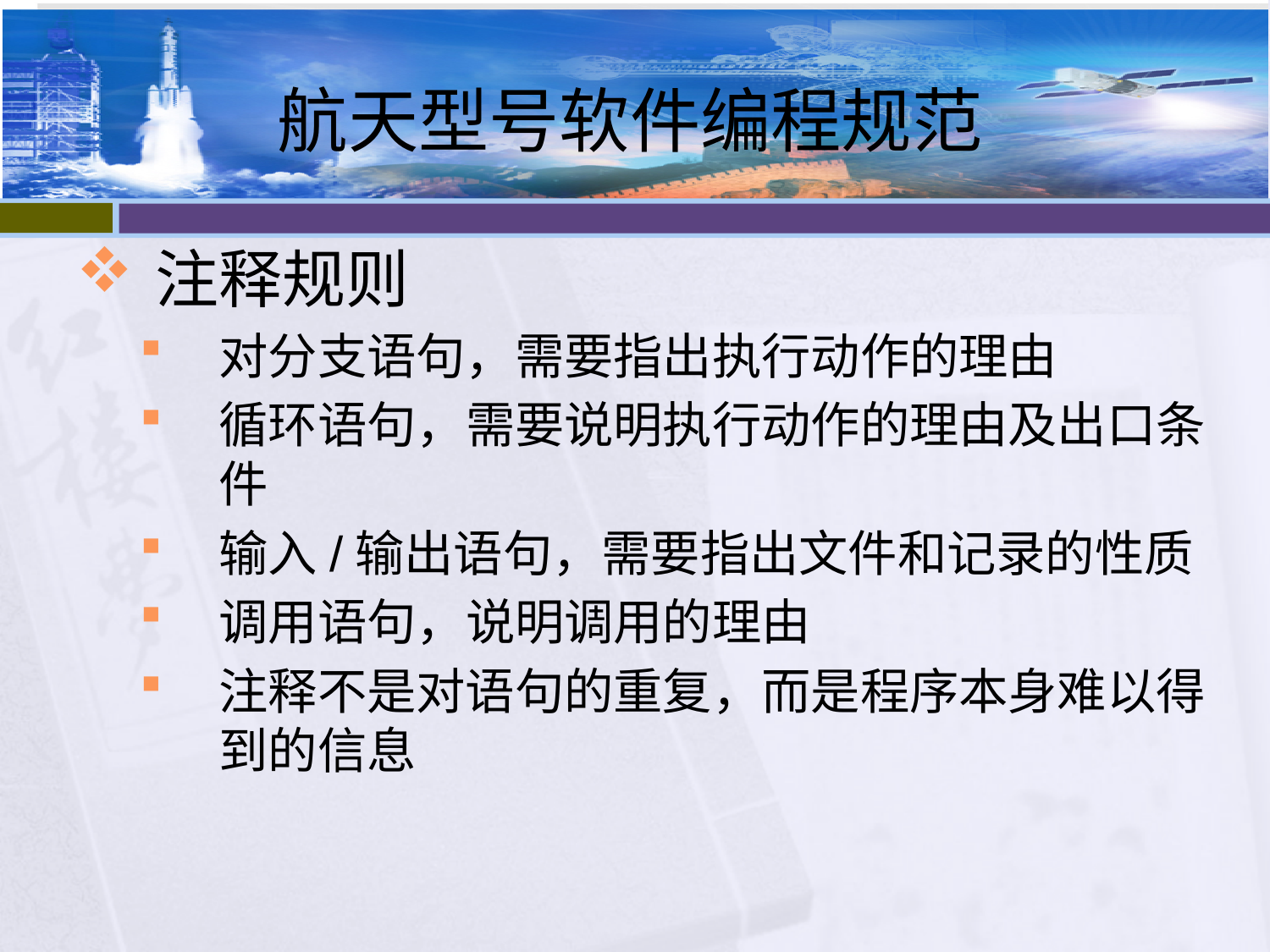

# 航天型号软件编程规范

注释规则
对分支语句，需要指出执行动作的理由
循环语句，需要说明执行动作的理由及出口条件
输入/输出语句，需要指出文件和记录的性质
调用语句，说明调用的理由
注释不是对语句的重复，而是程序本身难以得到的信息